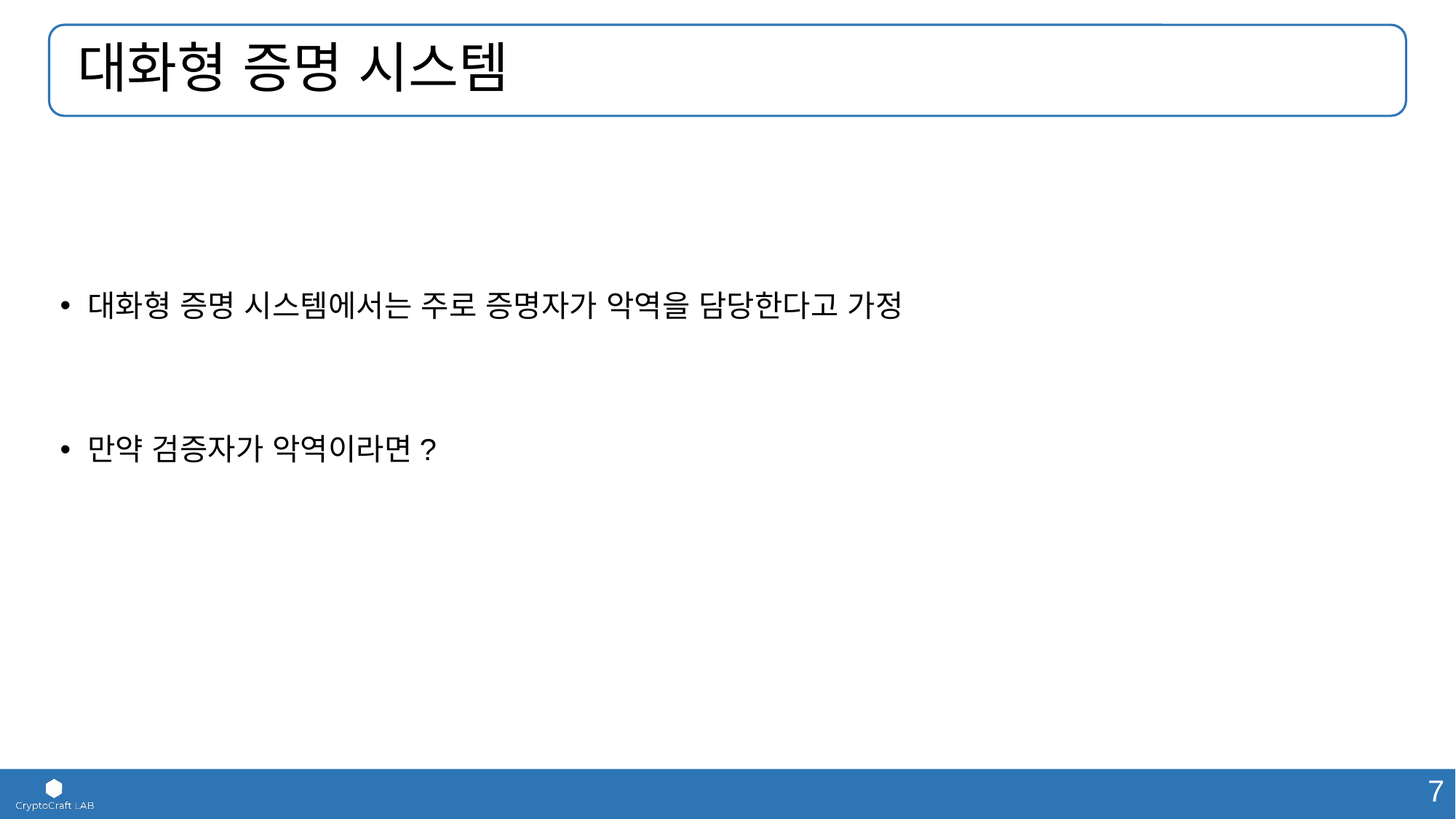

# 대화형 증명 시스템

대화형 증명 시스템에서는 주로 증명자가 악역을 담당한다고 가정

만약 검증자가 악역이라면?